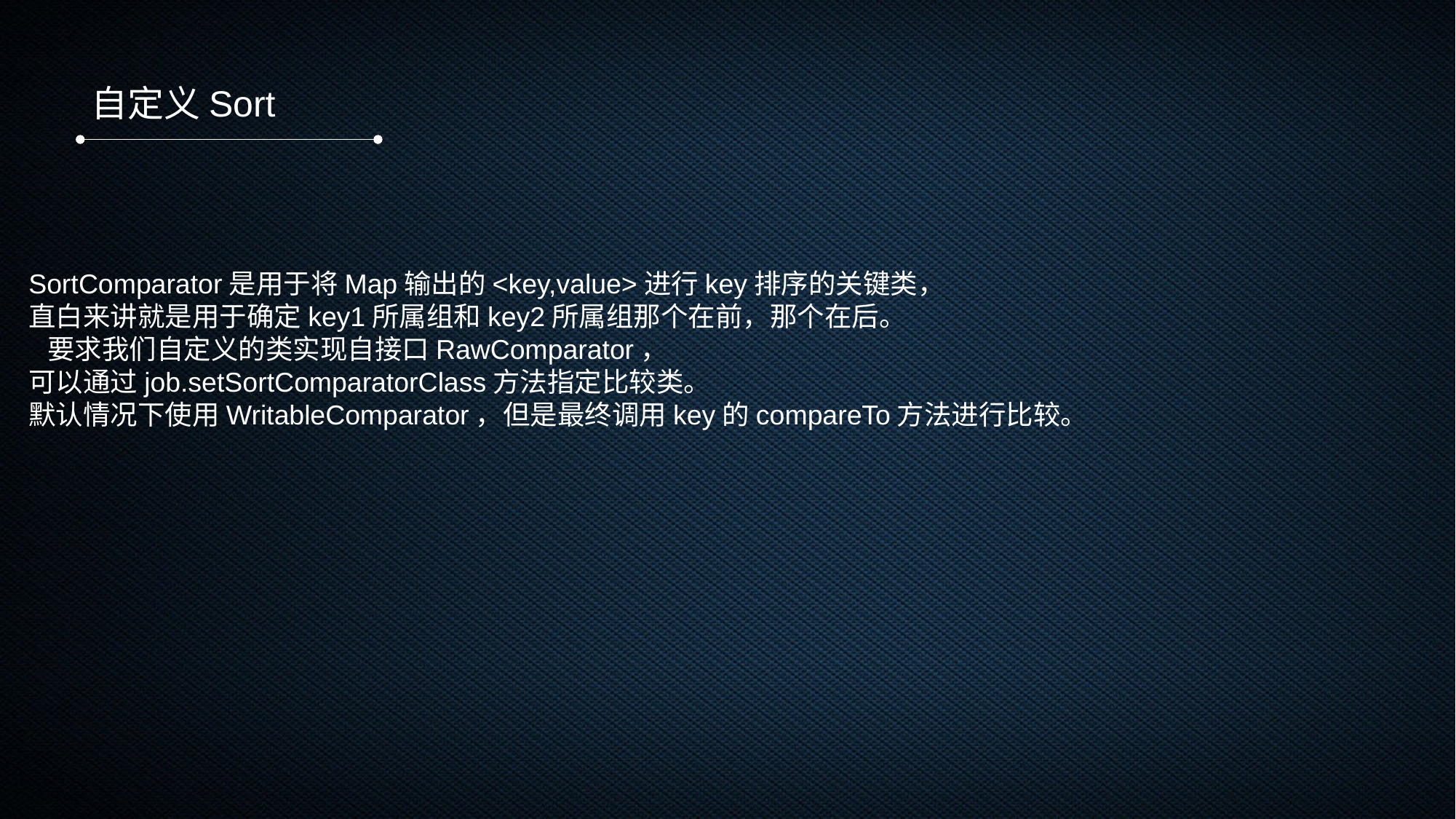

自定义Sort
SortComparator是用于将Map输出的<key,value>进行key排序的关键类，
直白来讲就是用于确定key1所属组和key2所属组那个在前，那个在后。
  要求我们自定义的类实现自接口RawComparator，
可以通过job.setSortComparatorClass方法指定比较类。
默认情况下使用WritableComparator，但是最终调用key的compareTo方法进行比较。